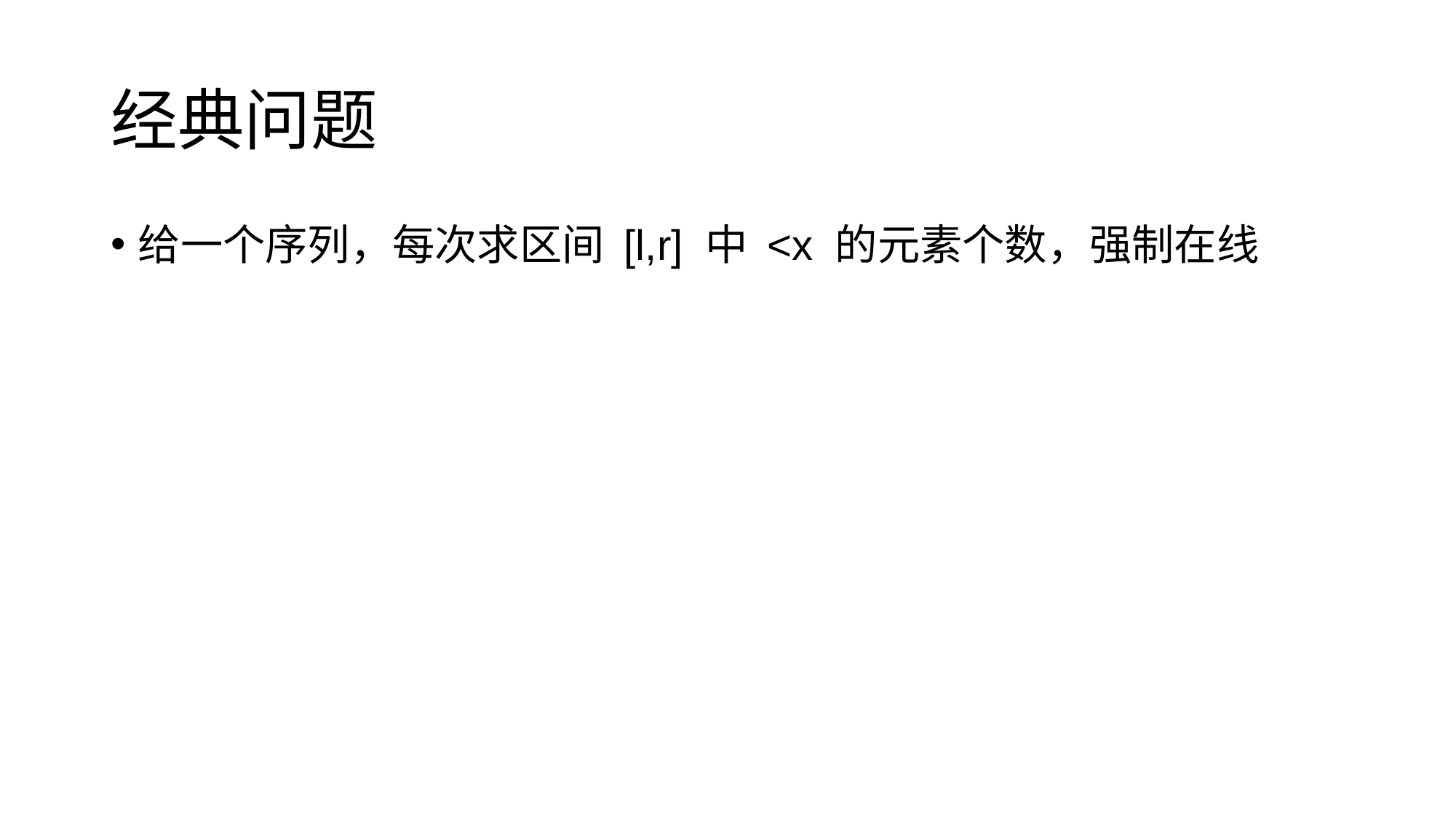

# 经典问题
给一个序列，每次求区间 [l,r] 中 <x 的元素个数，强制在线